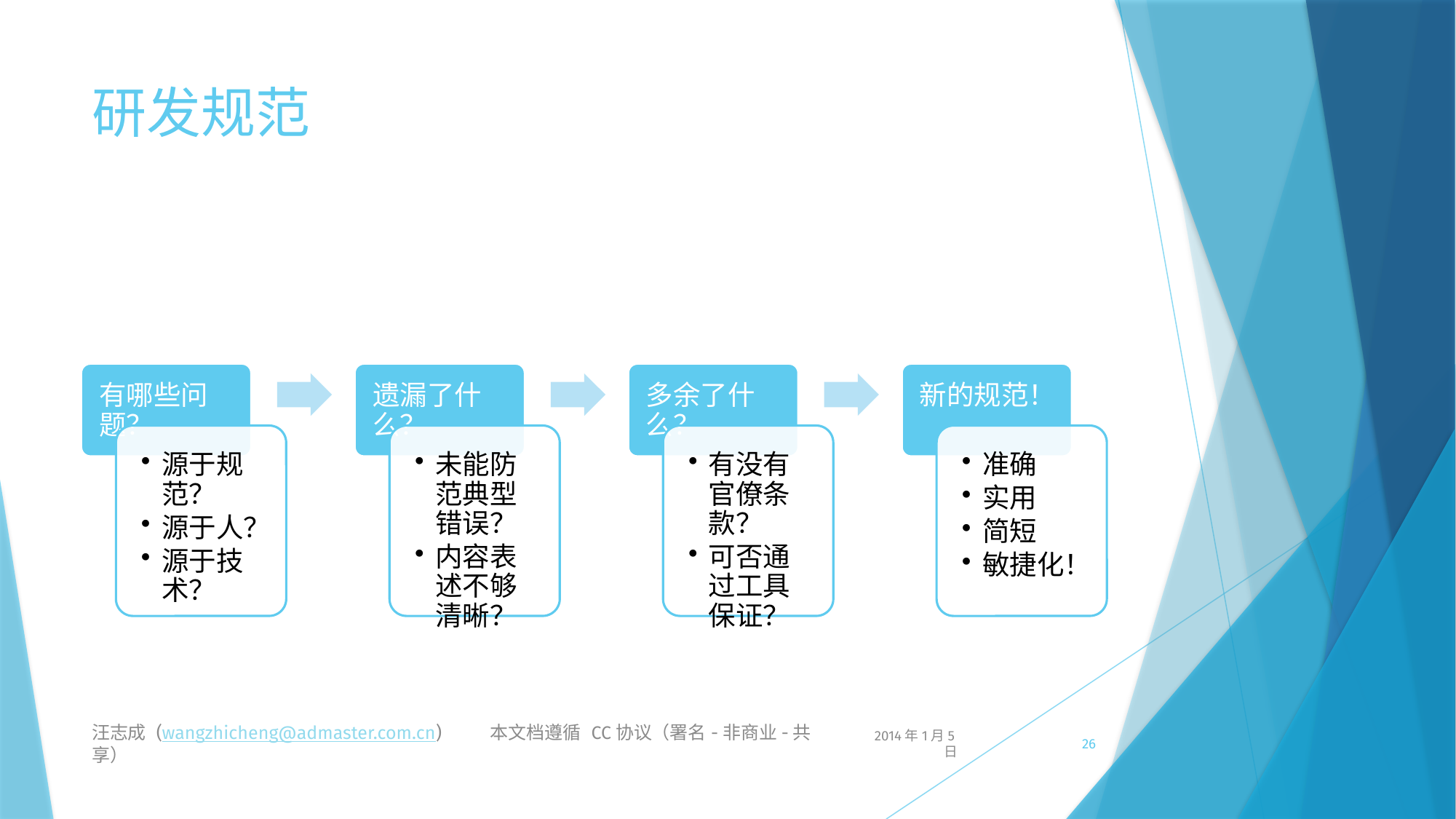

# 研发规范
有哪些问题？
源于规范？
源于人？
源于技术？

遗漏了什么？
未能防范典型错误？
内容表述不够清晰？

多余了什么？
有没有官僚条款？
可否通过工具保证？

新的规范！
准确
实用
简短
敏捷化！
汪志成 (wangzhicheng@admaster.com.cn)         本文档遵循 CC协议（署名-非商业-共享）
2014年1月5日
26